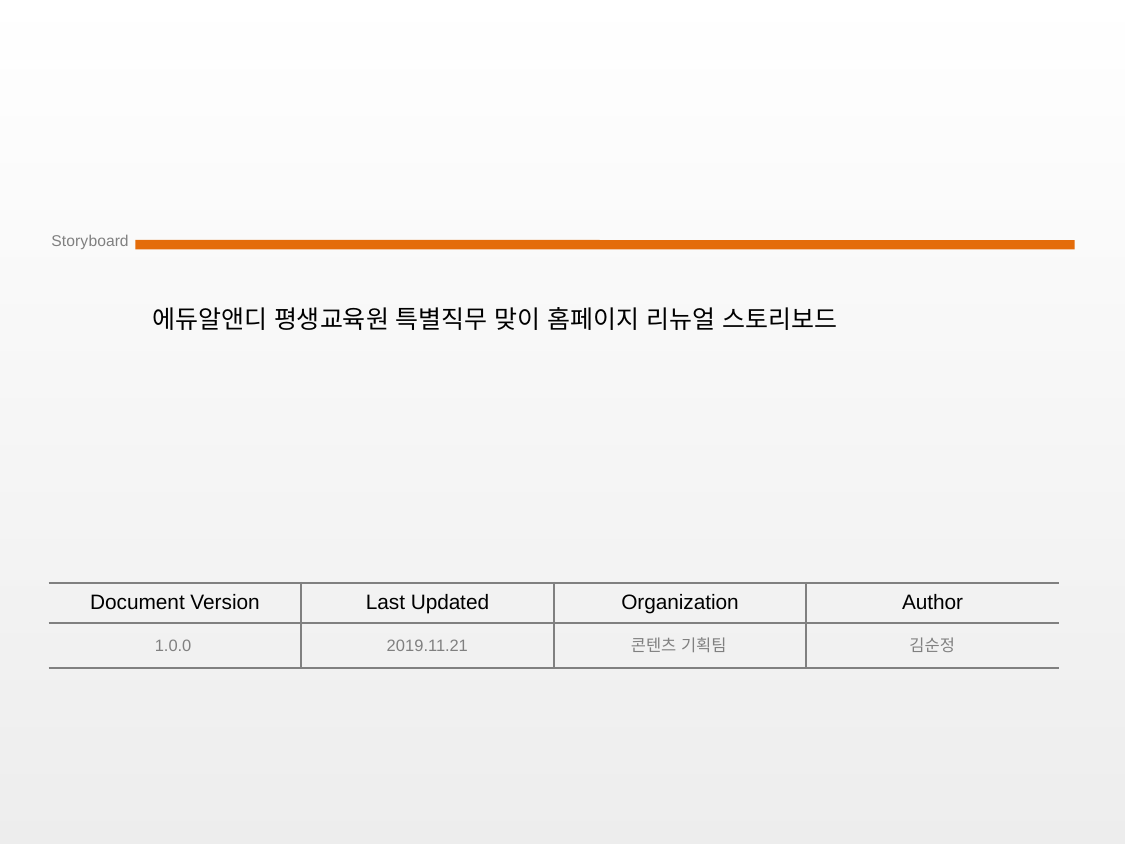

# 에듀알앤디 평생교육원 특별직무 맞이 홈페이지 리뉴얼 스토리보드
1.0.0
2019.11.21
콘텐츠 기획팀
김순정